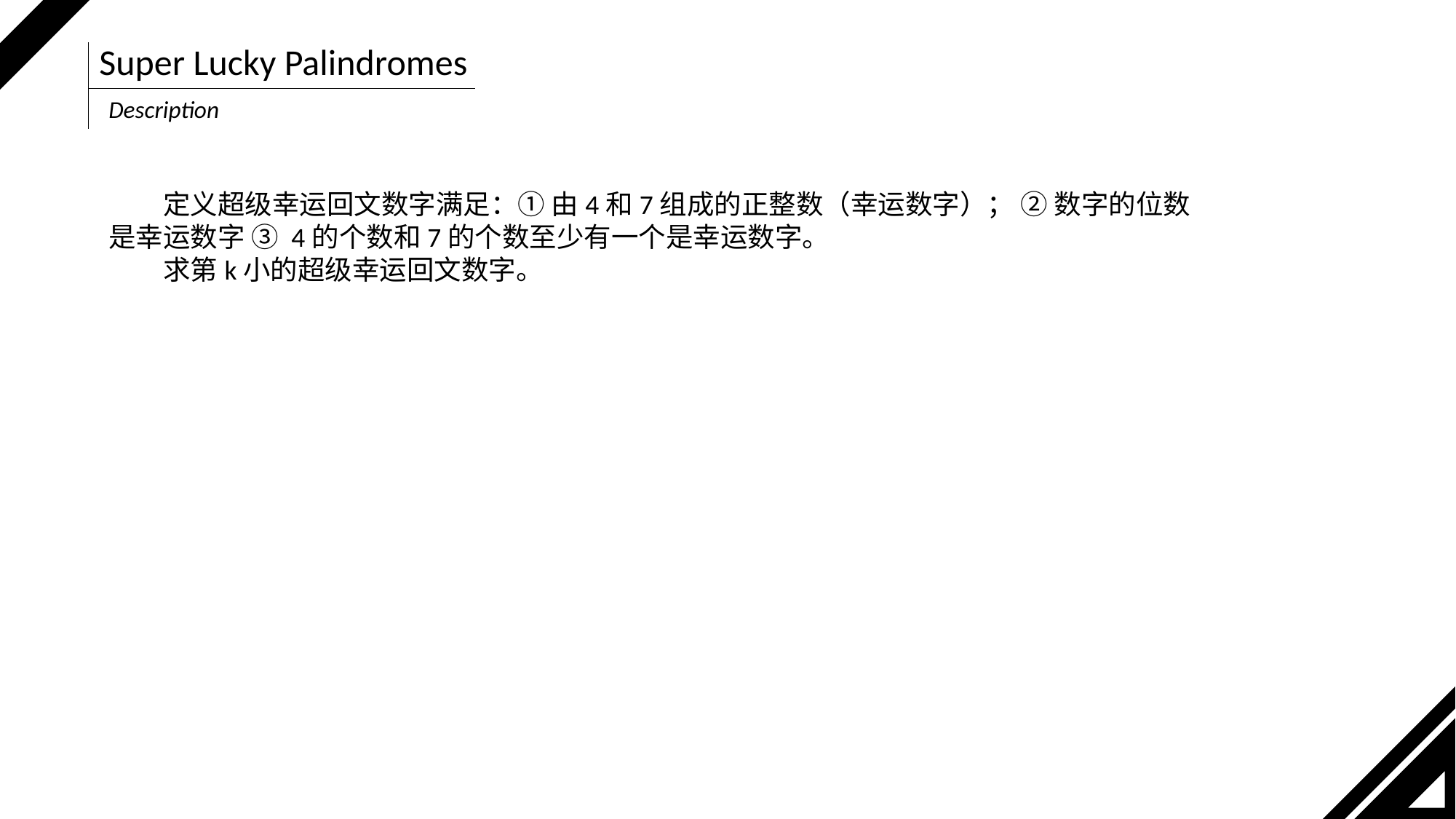

Super Lucky Palindromes
Description
定义超级幸运回文数字满足：① 由4和7组成的正整数（幸运数字）； ② 数字的位数是幸运数字 ③ 4的个数和7的个数至少有一个是幸运数字。
求第k小的超级幸运回文数字。